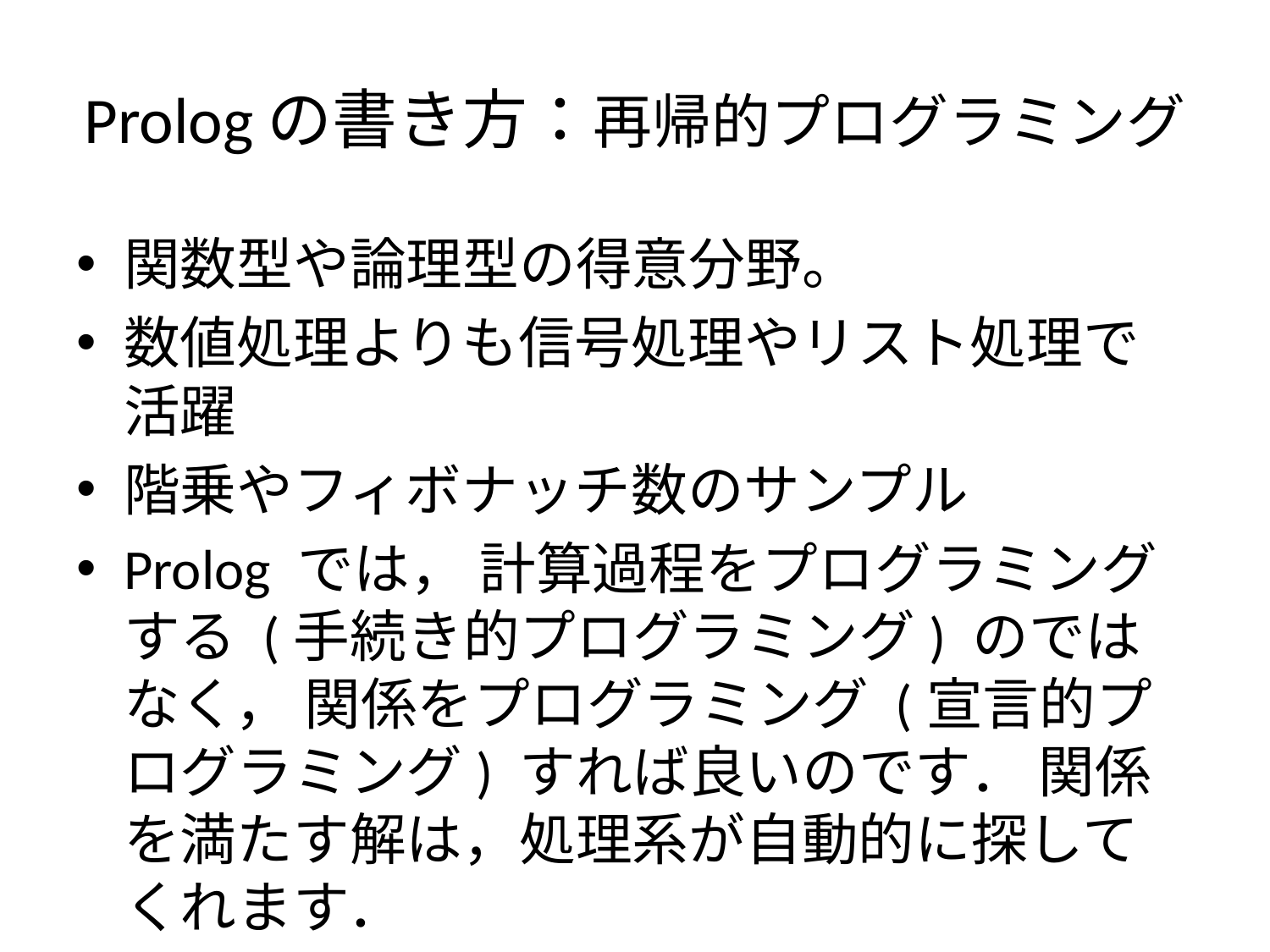

# Prologの書き方：再帰的プログラミング
関数型や論理型の得意分野。
数値処理よりも信号処理やリスト処理で活躍
階乗やフィボナッチ数のサンプル
Prolog では， 計算過程をプログラミングする (手続き的プログラミング) のではなく， 関係をプログラミング (宣言的プログラミング) すれば良いのです． 関係を満たす解は，処理系が自動的に探してくれます．